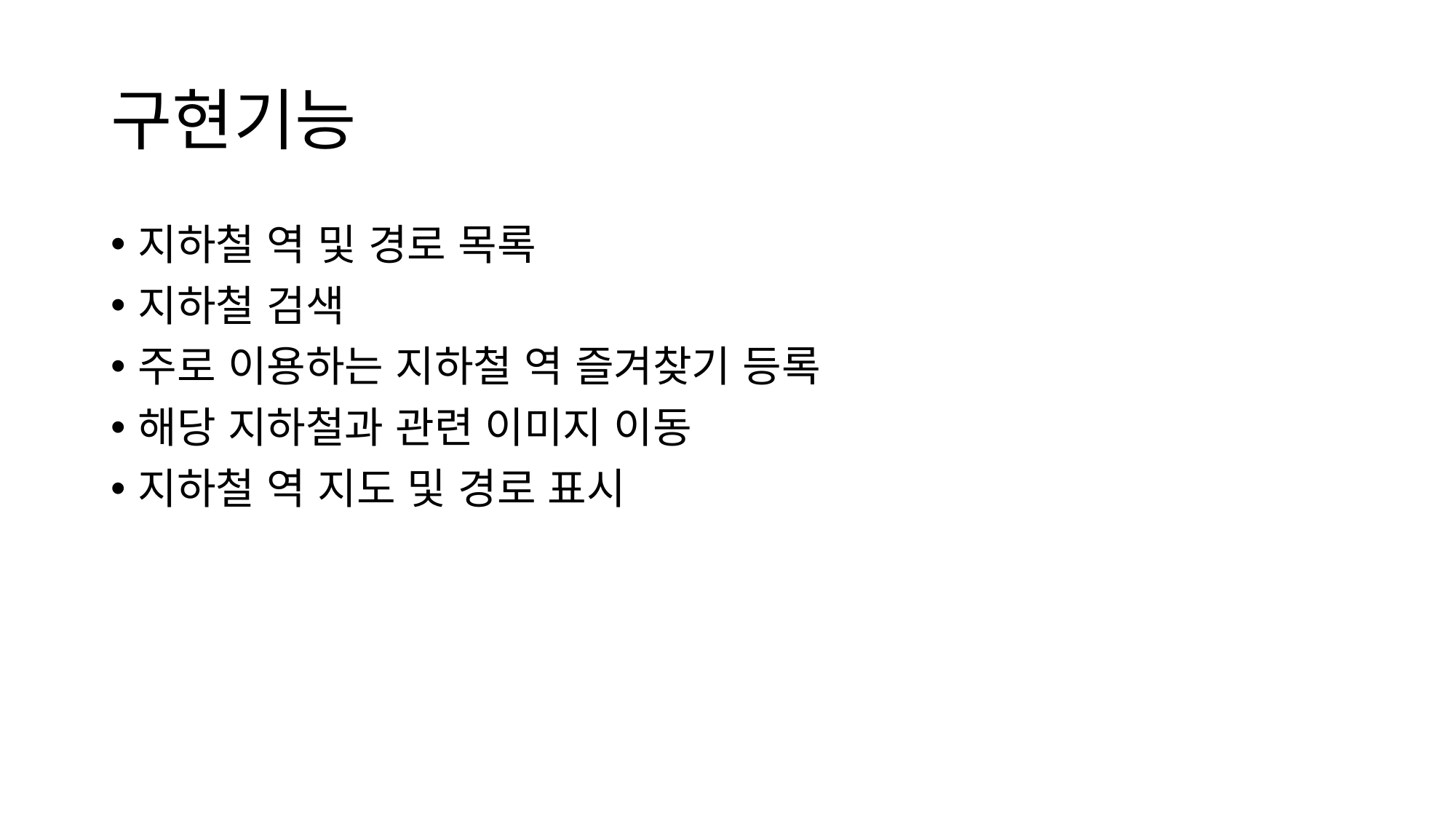

# 구현기능
지하철 역 및 경로 목록
지하철 검색
주로 이용하는 지하철 역 즐겨찾기 등록
해당 지하철과 관련 이미지 이동
지하철 역 지도 및 경로 표시